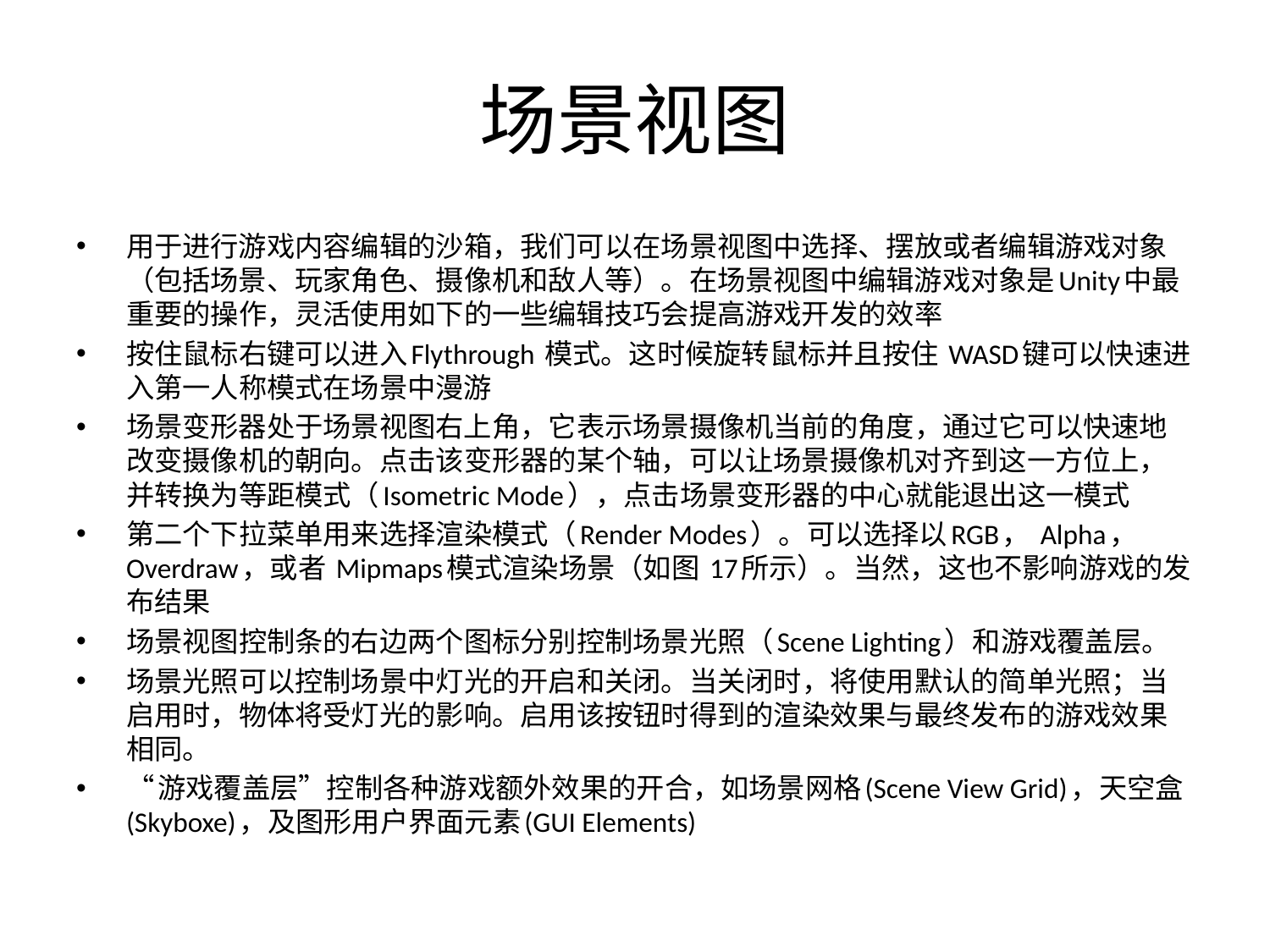

# 场景视图
用于进行游戏内容编辑的沙箱，我们可以在场景视图中选择、摆放或者编辑游戏对象（包括场景、玩家角色、摄像机和敌人等）。在场景视图中编辑游戏对象是Unity中最重要的操作，灵活使用如下的一些编辑技巧会提高游戏开发的效率
按住鼠标右键可以进入Flythrough 模式。这时候旋转鼠标并且按住 WASD键可以快速进入第一人称模式在场景中漫游
场景变形器处于场景视图右上角，它表示场景摄像机当前的角度，通过它可以快速地改变摄像机的朝向。点击该变形器的某个轴，可以让场景摄像机对齐到这一方位上，并转换为等距模式（Isometric Mode），点击场景变形器的中心就能退出这一模式
第二个下拉菜单用来选择渲染模式（Render Modes）。可以选择以RGB， Alpha， Overdraw，或者 Mipmaps模式渲染场景（如图 17所示）。当然，这也不影响游戏的发布结果
场景视图控制条的右边两个图标分别控制场景光照（Scene Lighting）和游戏覆盖层。
场景光照可以控制场景中灯光的开启和关闭。当关闭时，将使用默认的简单光照；当启用时，物体将受灯光的影响。启用该按钮时得到的渲染效果与最终发布的游戏效果相同。
“游戏覆盖层”控制各种游戏额外效果的开合，如场景网格(Scene View Grid)，天空盒(Skyboxe)，及图形用户界面元素(GUI Elements)